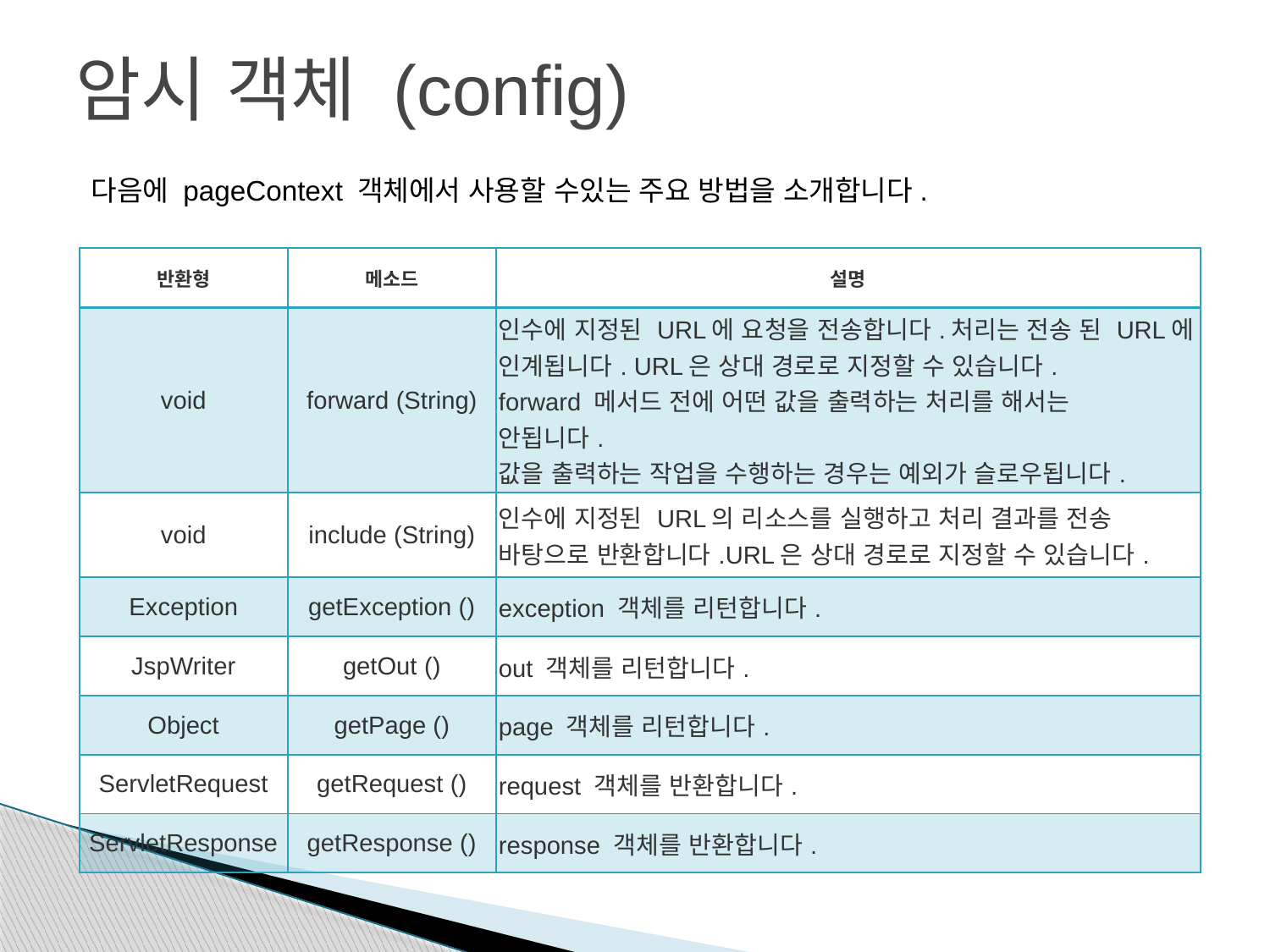

# 암시 객체 (config)
다음에 pageContext 객체에서 사용할 수있는 주요 방법을 소개합니다.

| 반환형 | 메소드 | 설명 |
| --- | --- | --- |
| void | forward (String) | 인수에 지정된 URL에 요청을 전송합니다.처리는 전송 된 URL에 인계됩니다. URL은 상대 경로로 지정할 수 있습니다.  forward 메서드 전에 어떤 값을 출력하는 처리를 해서는 안됩니다.  값을 출력하는 작업을 수행하는 경우는 예외가 슬로우됩니다. |
| void | include (String) | 인수에 지정된 URL의 리소스를 실행하고 처리 결과를 전송 바탕으로 반환합니다.URL은 상대 경로로 지정할 수 있습니다. |
| Exception | getException () | exception 객체를 리턴합니다. |
| JspWriter | getOut () | out 객체를 리턴합니다. |
| Object | getPage () | page 객체를 리턴합니다. |
| ServletRequest | getRequest () | request 객체를 반환합니다. |
| ServletResponse | getResponse () | response 객체를 반환합니다. |